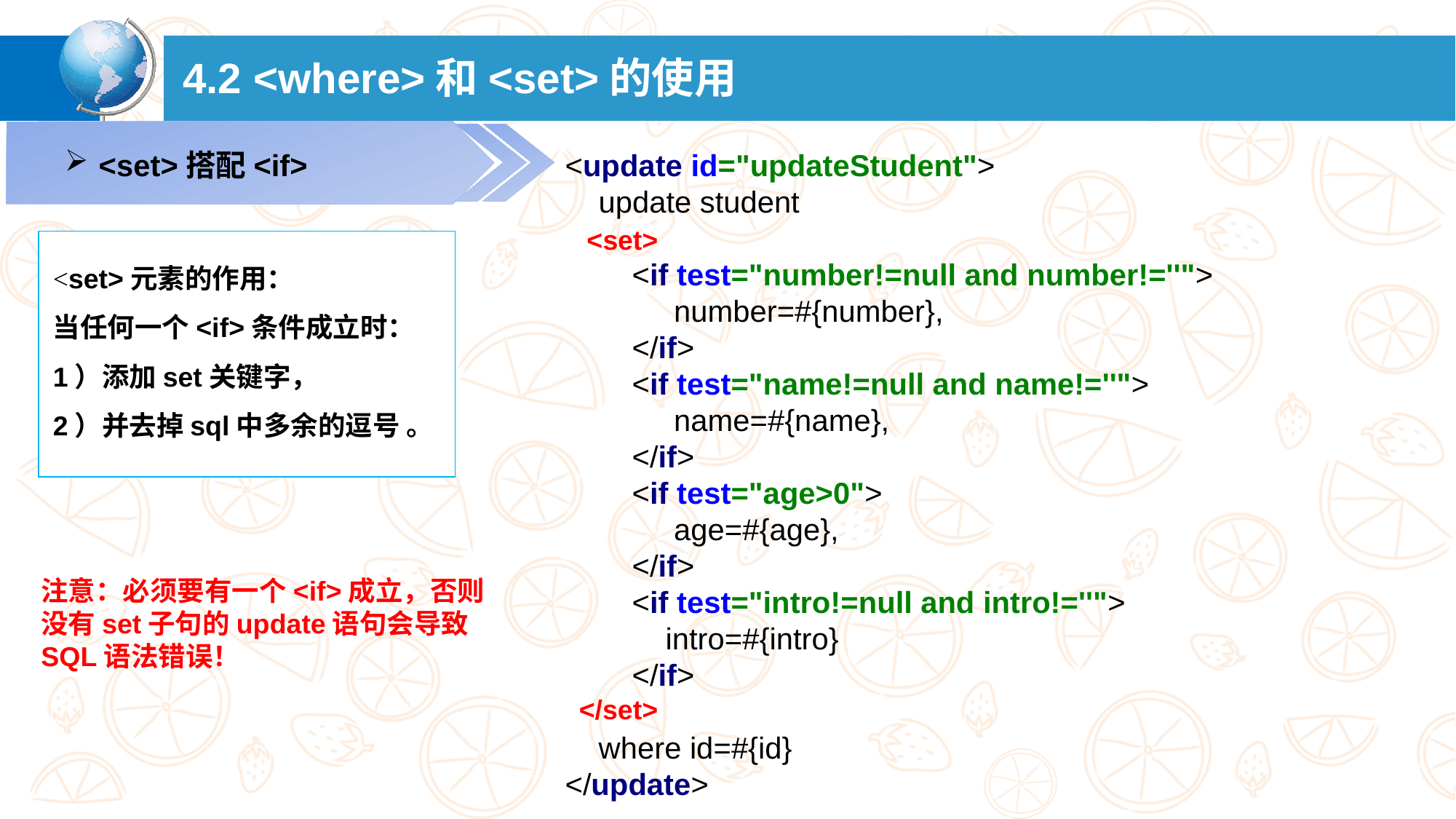

# 4.2 <where>和<set>的使用

<set>搭配<if>
<update id="updateStudent">
    update student
        <if test="number!=null and number!=''">
             number=#{number},
        </if>
        <if test="name!=null and name!=''">
             name=#{name},
        </if>
        <if test="age>0">
             age=#{age},
        </if>
        <if test="intro!=null and intro!=''">
            intro=#{intro}
        </if>
    where id=#{id}
</update>
<set>

<set>元素的作用：
当任何一个<if>条件成立时：
1）添加set关键字，
2）并去掉sql中多余的逗号 。
select * from t_customer where 1=1
<choose>
    <when test="username !=null and username !=''">
        and username like concat('%',#{username}, '%')
    </when>
    <when test="jobs !=null and jobs !=''">
        and jobs= #{jobs}
    </when>
    <otherwise>
        and phone is not null
    </otherwise>
</choose>
注意：必须要有一个<if>成立，否则没有set子句的update语句会导致SQL语法错误！

</set>